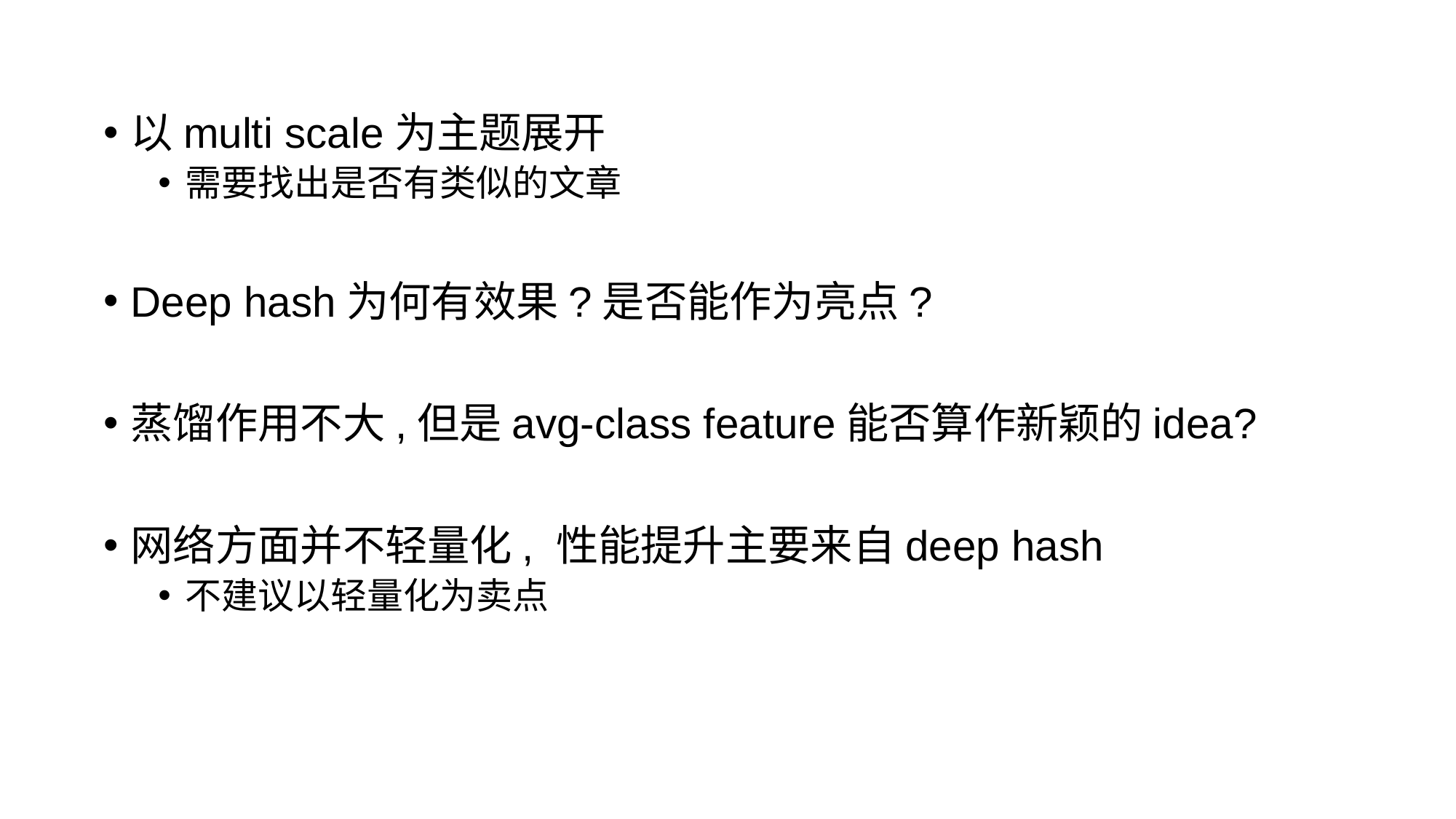

以multi scale为主题展开
需要找出是否有类似的文章

Deep hash为何有效果?是否能作为亮点?

蒸馏作用不大,但是avg-class feature能否算作新颖的idea?

网络方面并不轻量化, 性能提升主要来自deep hash
不建议以轻量化为卖点